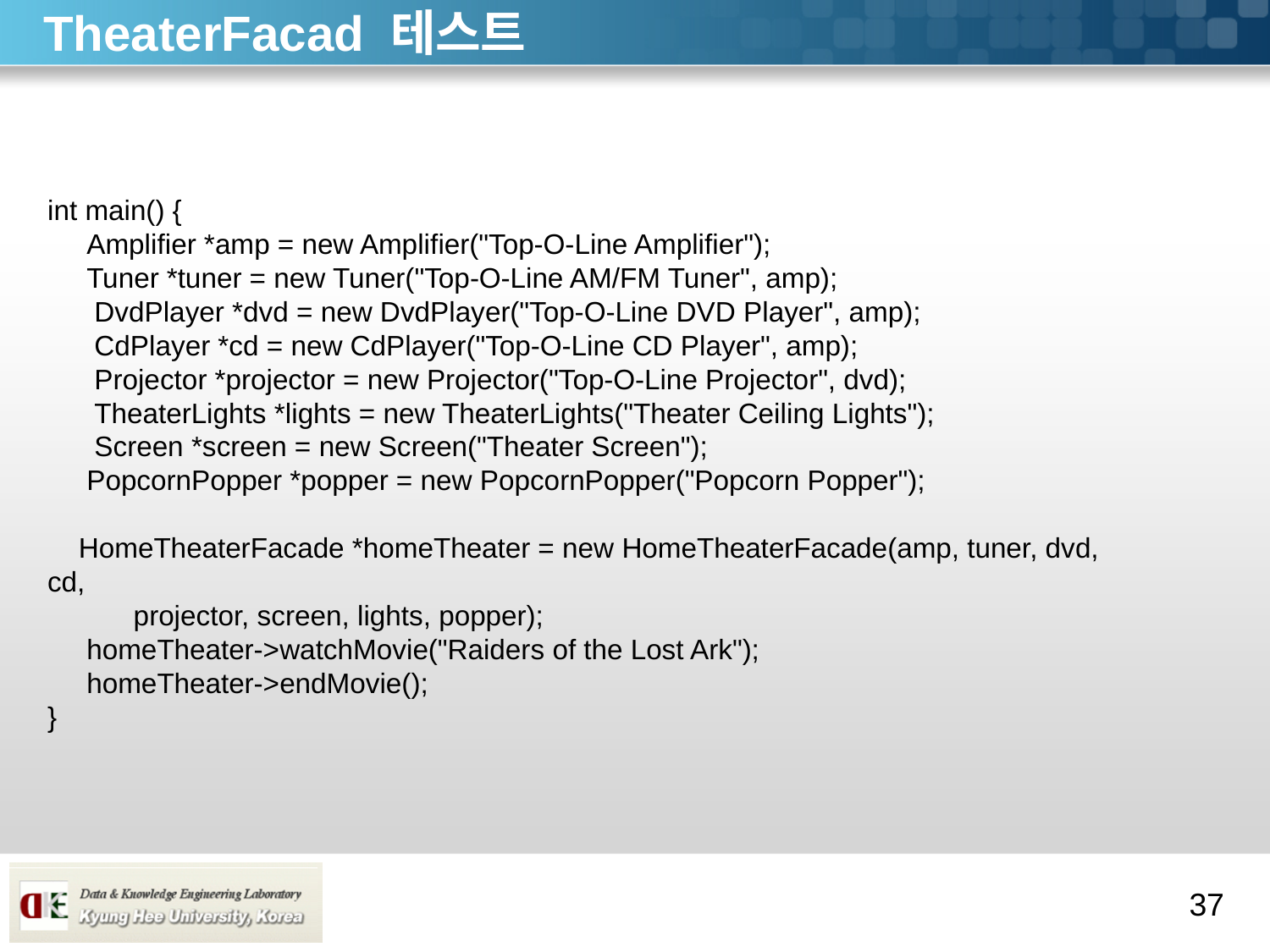

# TheaterFacad 테스트
int main() {
     Amplifier *amp = new Amplifier("Top-O-Line Amplifier");
     Tuner *tuner = new Tuner("Top-O-Line AM/FM Tuner", amp);
      DvdPlayer *dvd = new DvdPlayer("Top-O-Line DVD Player", amp);
      CdPlayer *cd = new CdPlayer("Top-O-Line CD Player", amp);
      Projector *projector = new Projector("Top-O-Line Projector", dvd);
      TheaterLights *lights = new TheaterLights("Theater Ceiling Lights");
      Screen *screen = new Screen("Theater Screen");
     PopcornPopper *popper = new PopcornPopper("Popcorn Popper");

    HomeTheaterFacade *homeTheater = new HomeTheaterFacade(amp, tuner, dvd, cd,
           projector, screen, lights, popper);
     homeTheater->watchMovie("Raiders of the Lost Ark");
     homeTheater->endMovie();
}